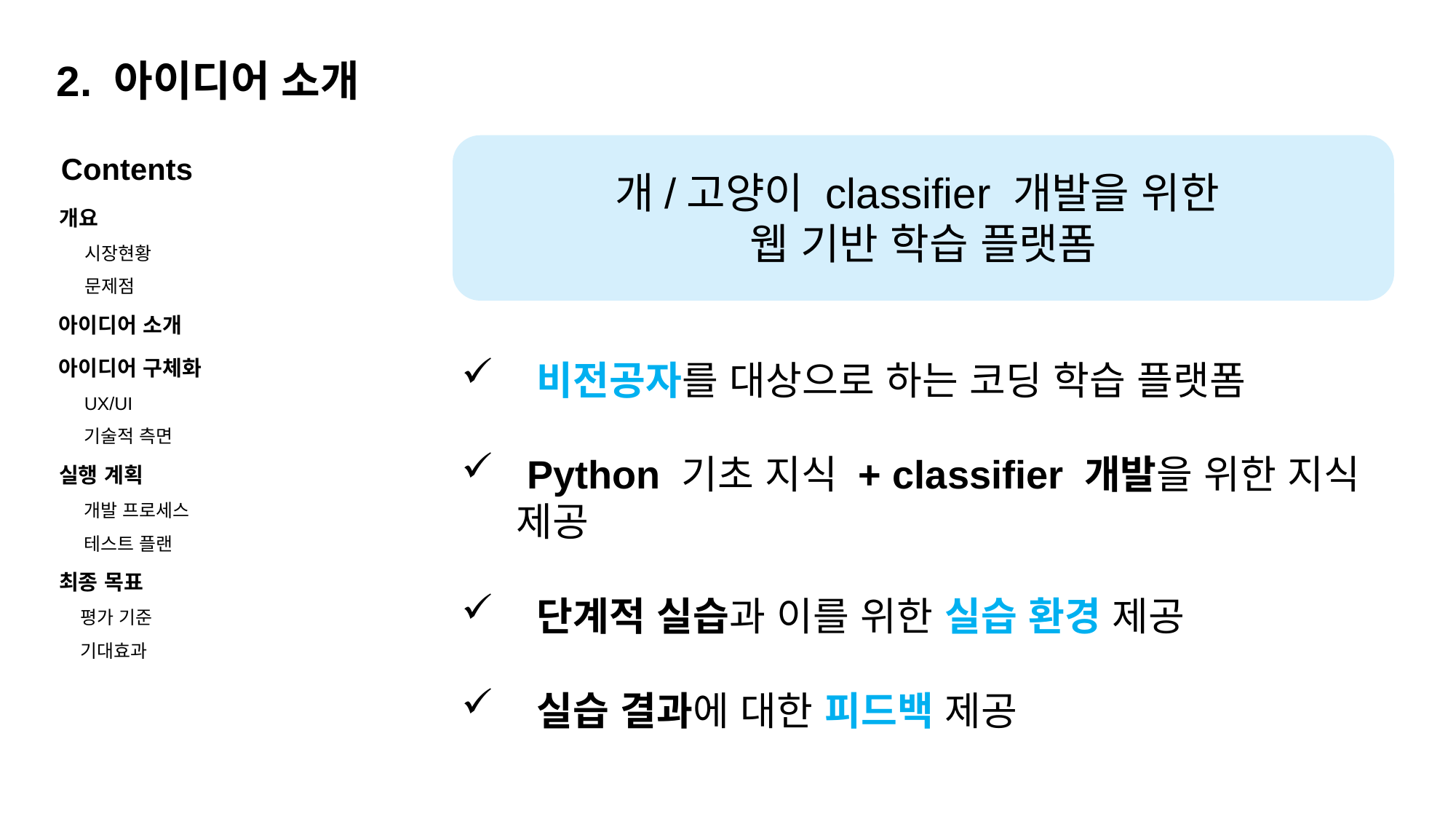

2. 아이디어 소개
Contents
개요
시장현황
문제점
아이디어 소개
아이디어 구체화
UX/UI
기술적 측면
실행 계획
개발 프로세스
테스트 플랜
최종 목표
평가 기준
기대효과

개/고양이 classifier 개발을 위한
웹 기반 학습 플랫폼
 비전공자를 대상으로 하는 코딩 학습 플랫폼

 Python 기초 지식 + classifier 개발을 위한 지식 제공

 단계적 실습과 이를 위한 실습 환경 제공

 실습 결과에 대한 피드백 제공